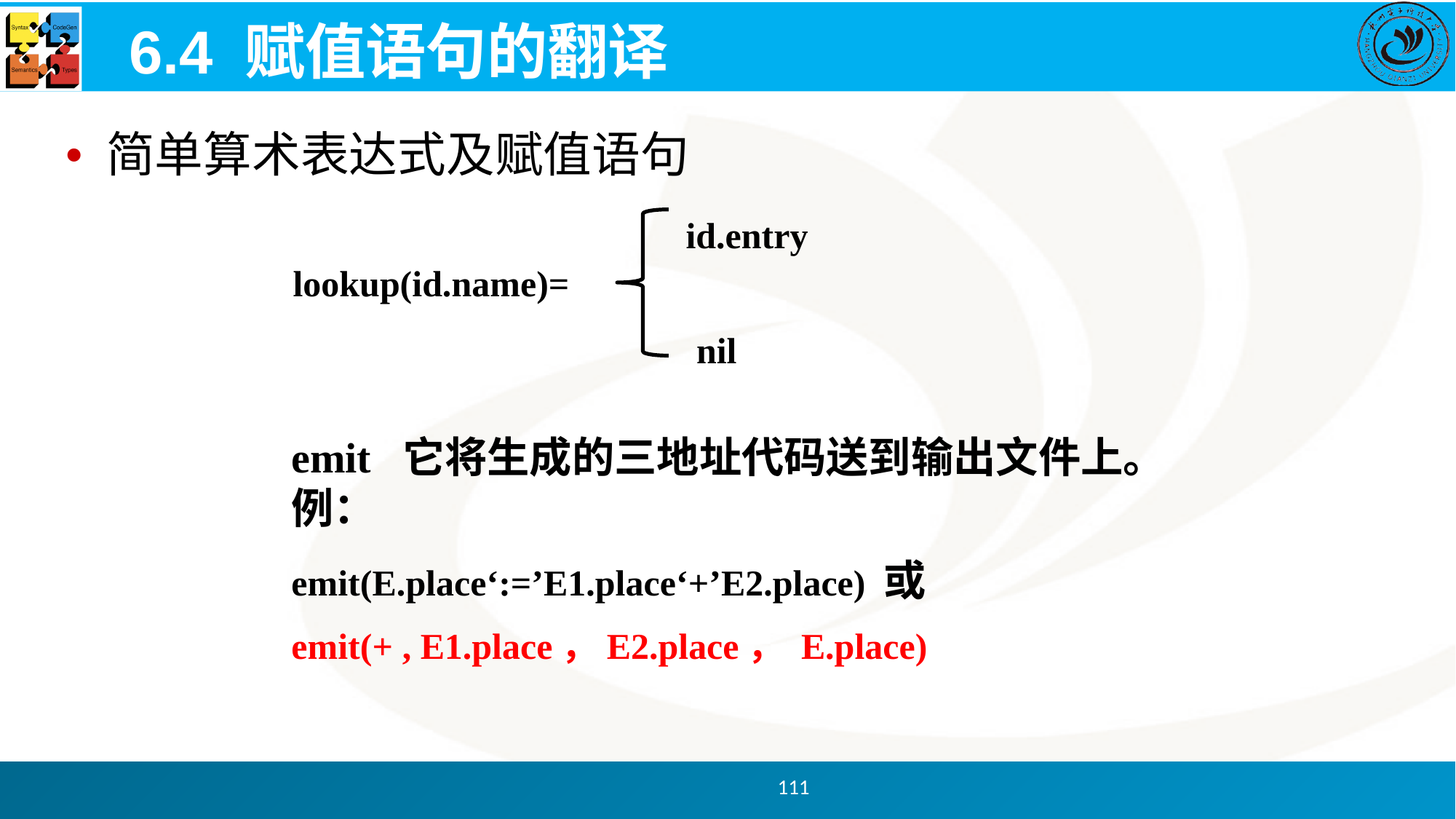

# 6.4 赋值语句的翻译
简单算术表达式及赋值语句
id.entry

lookup(id.name)=
nil
emit  它将生成的三地址代码送到输出文件上。例：
emit(E.place‘:=’E1.place‘+’E2.place) 或
emit(+ , E1.place，E2.place， E.place)
111